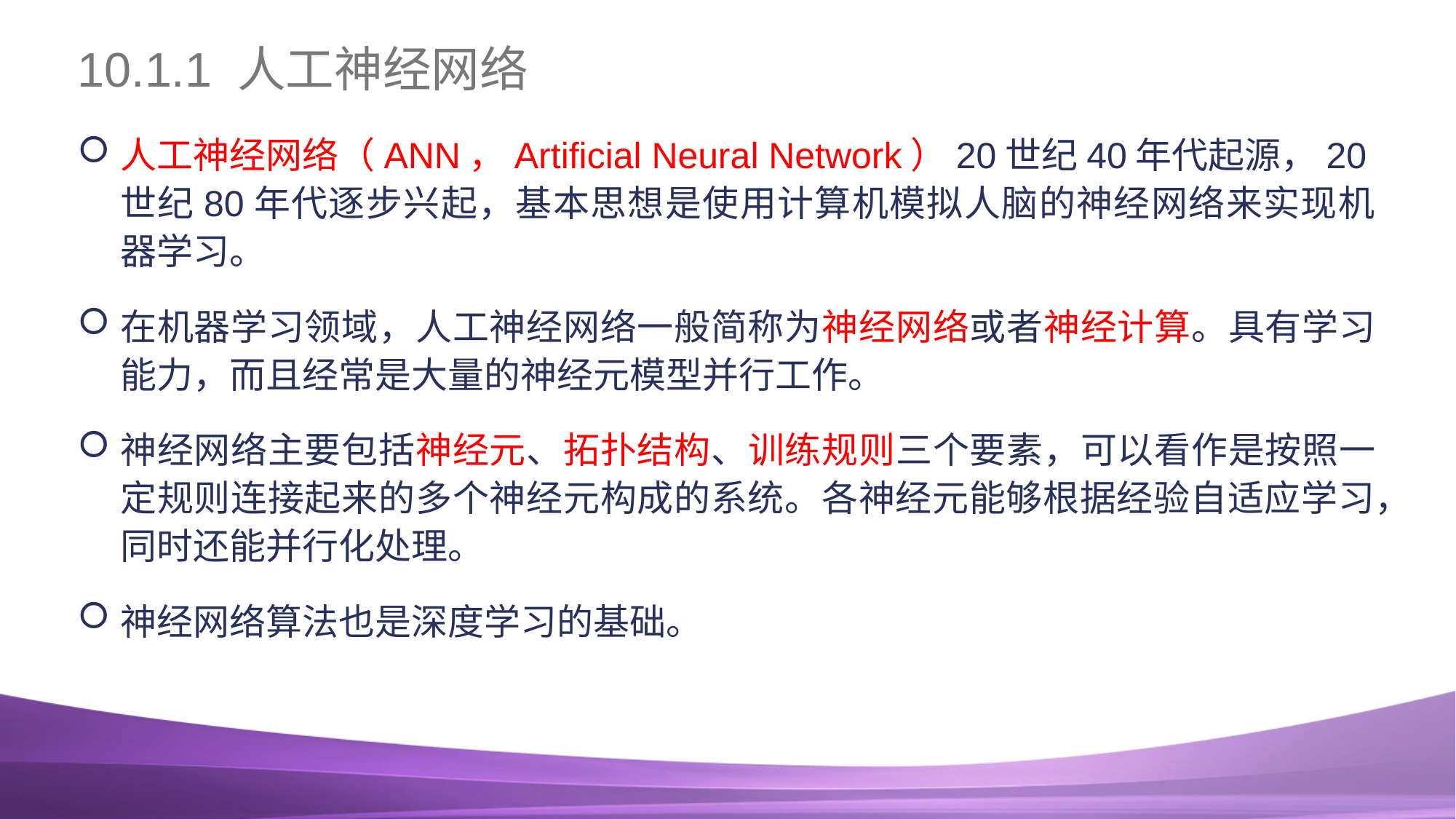

# 10.1.1 人工神经网络
人工神经网络（ANN，Artificial Neural Network）20世纪40年代起源，20世纪80年代逐步兴起，基本思想是使用计算机模拟人脑的神经网络来实现机器学习。
在机器学习领域，人工神经网络一般简称为神经网络或者神经计算。具有学习能力，而且经常是大量的神经元模型并行工作。
神经网络主要包括神经元、拓扑结构、训练规则三个要素，可以看作是按照一定规则连接起来的多个神经元构成的系统。各神经元能够根据经验自适应学习，同时还能并行化处理。
神经网络算法也是深度学习的基础。